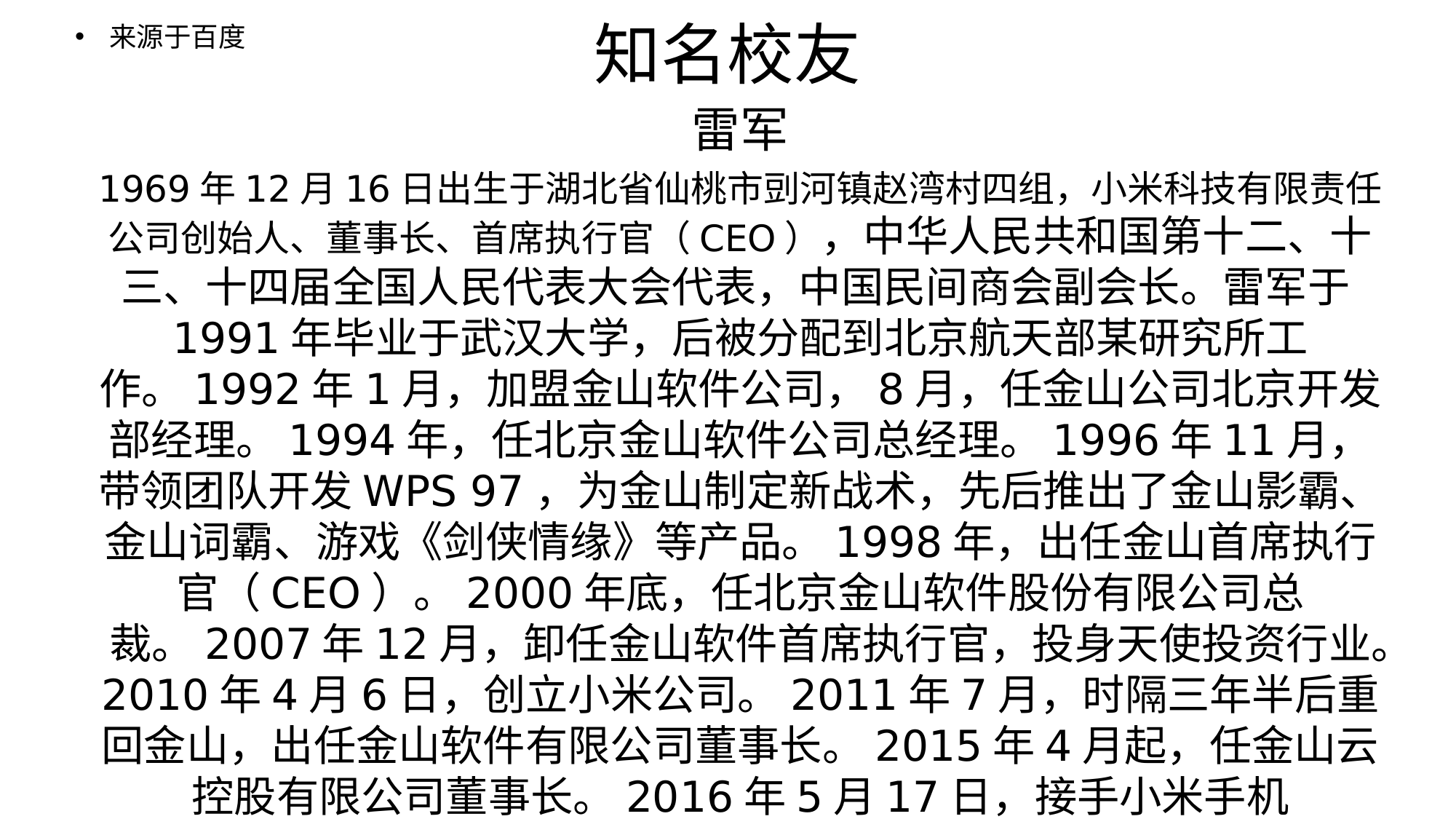

# 知名校友
来源于百度
雷军
1969年12月16日出生于湖北省仙桃市剅河镇赵湾村四组，小米科技有限责任公司创始人、董事长、首席执行官（CEO），中华人民共和国第十二、十三、十四届全国人民代表大会代表，中国民间商会副会长。雷军于1991年毕业于武汉大学，后被分配到北京航天部某研究所工作。1992年1月，加盟金山软件公司，8月，任金山公司北京开发部经理。1994年，任北京金山软件公司总经理。1996年11月，带领团队开发WPS 97，为金山制定新战术，先后推出了金山影霸、金山词霸、游戏《剑侠情缘》等产品。1998年，出任金山首席执行官（CEO）。2000年底，任北京金山软件股份有限公司总裁。2007年12月，卸任金山软件首席执行官，投身天使投资行业。2010年4月6日，创立小米公司。2011年7月，时隔三年半后重回金山，出任金山软件有限公司董事长。2015年4月起，任金山云控股有限公司董事长。2016年5月17日，接手小米手机部。2019年5月17日，兼任中国区总裁，全面负责中国区业务开展和团队管理。2021年3月30日，任小米智能电动汽车业务首席执行官。雷军于2013年12月获评为中国经济年度人物。2014年2月，入选中国互联网年度人物。2018年，入选改革开放40年百名杰出民营企业家。2020年，当选北京市劳动模范。2021年，入选《福布斯》中国最佳CEO（第一名）。2022年，入选《财富》中国最具影响力的50位商界领袖。截至2025年1月6日，雷军的抖音平台粉丝已达3773.7万。